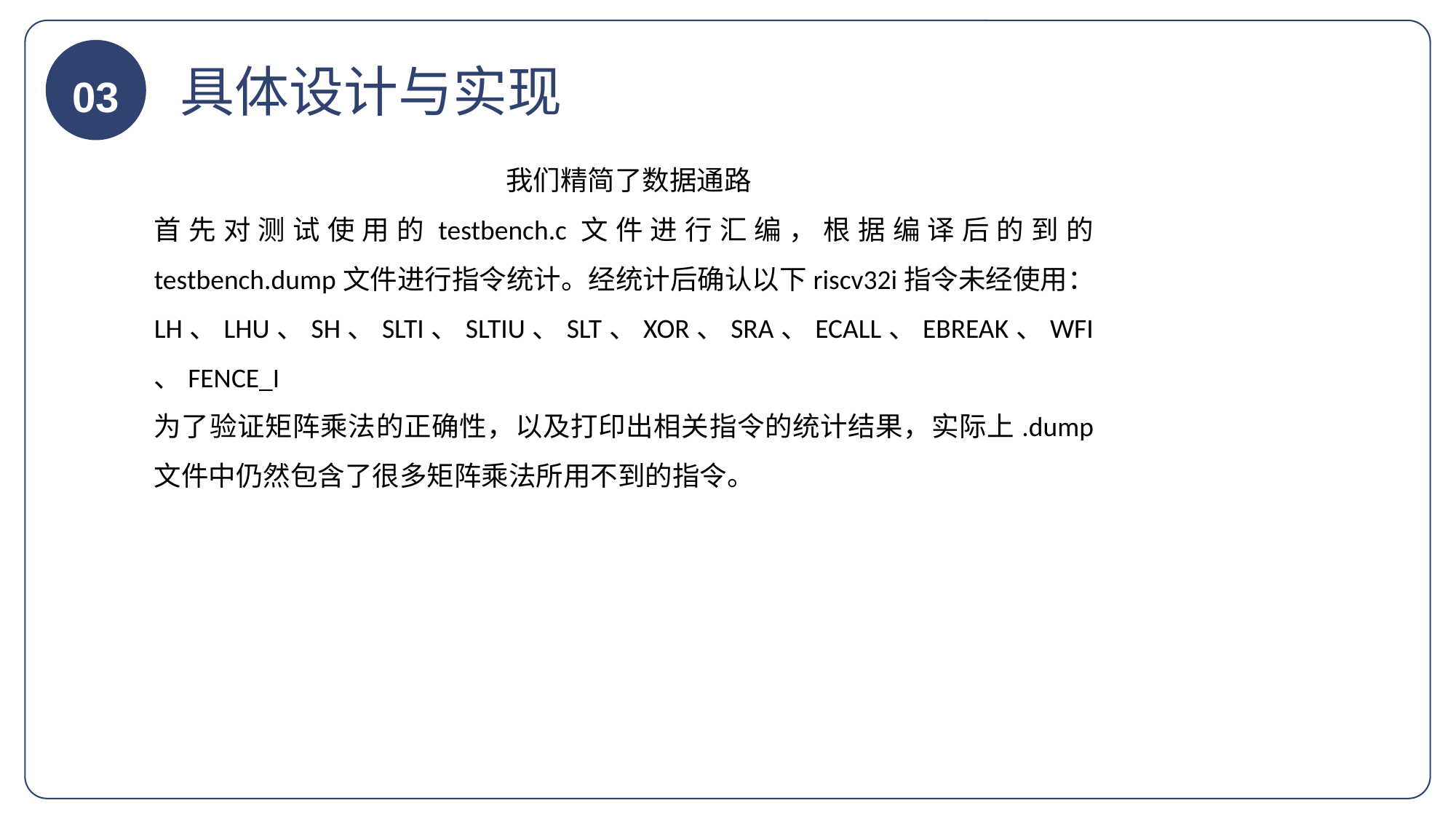

03
具体设计与实现
我们精简了数据通路
首先对测试使用的testbench.c文件进行汇编，根据编译后的到的testbench.dump文件进行指令统计。经统计后确认以下riscv32i指令未经使用：
LH、LHU、SH、SLTI、SLTIU、SLT、XOR、SRA、ECALL、EBREAK、WFI、FENCE_I
为了验证矩阵乘法的正确性，以及打印出相关指令的统计结果，实际上.dump文件中仍然包含了很多矩阵乘法所用不到的指令。